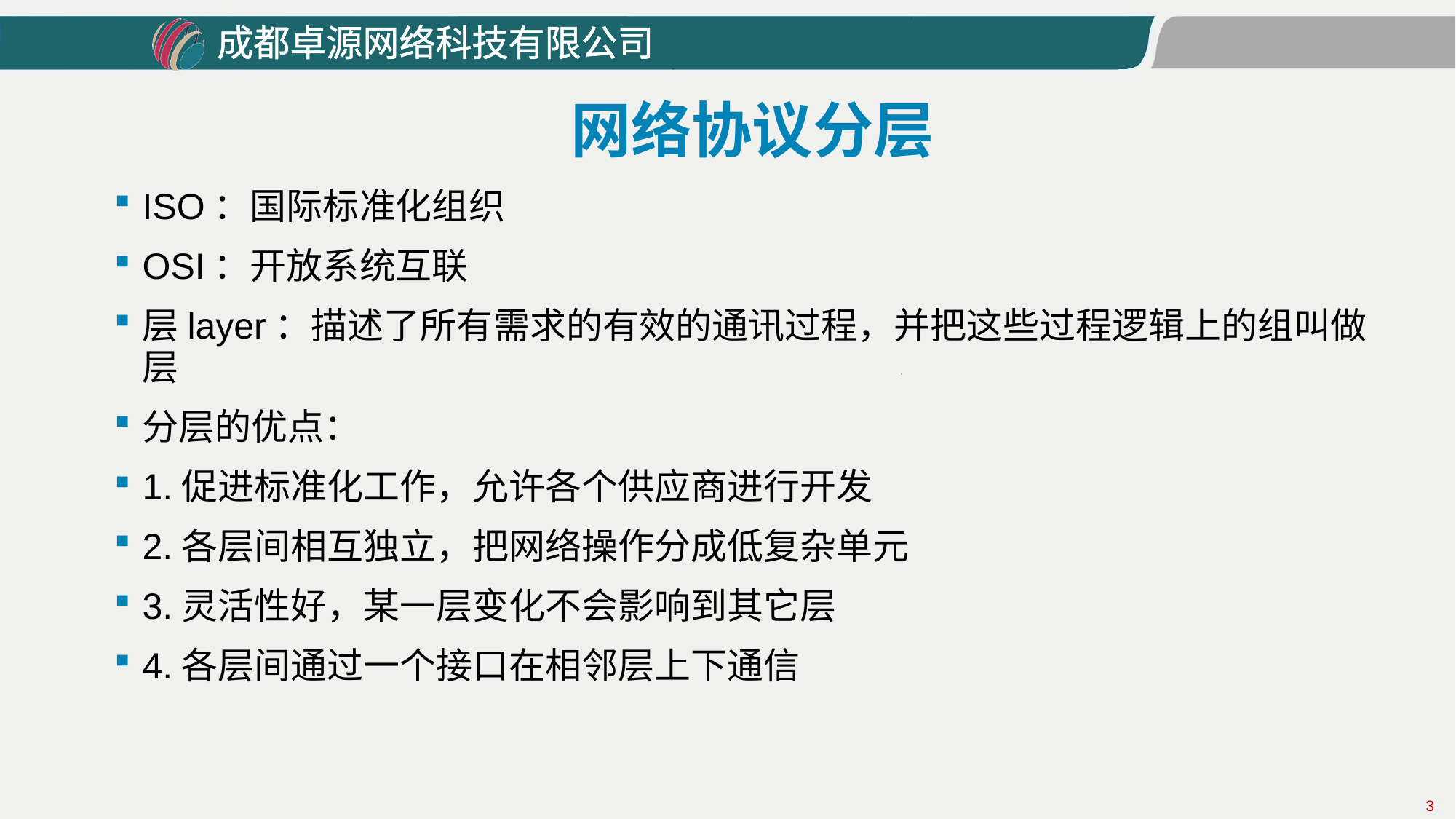

# 网络协议分层
ISO：国际标准化组织
OSI：开放系统互联
层layer：描述了所有需求的有效的通讯过程，并把这些过程逻辑上的组叫做层
分层的优点：
1.促进标准化工作，允许各个供应商进行开发
2.各层间相互独立，把网络操作分成低复杂单元
3.灵活性好，某一层变化不会影响到其它层
4.各层间通过一个接口在相邻层上下通信